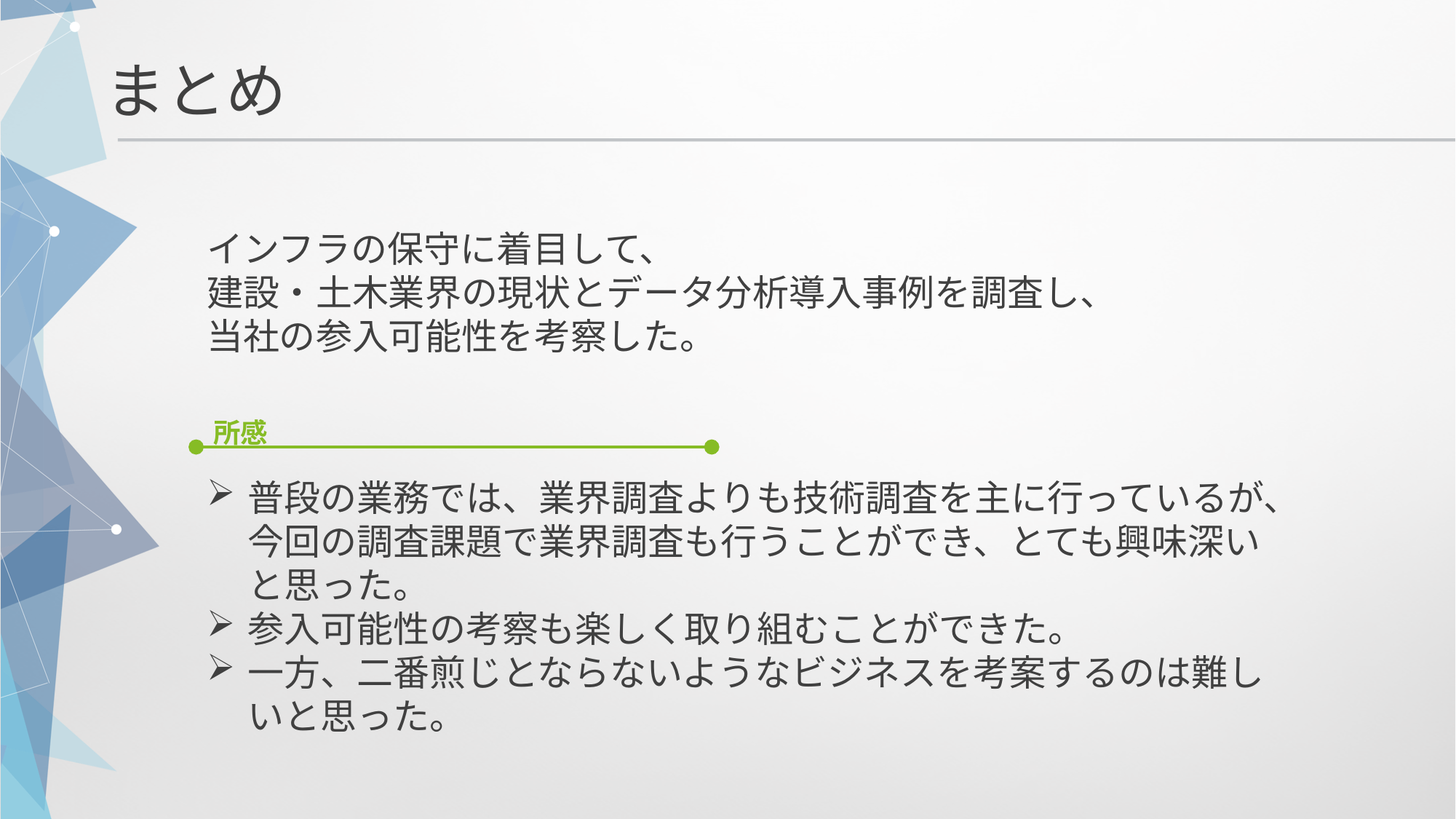

まとめ
インフラの保守に着目して、
建設・土木業界の現状とデータ分析導入事例を調査し、
当社の参入可能性を考察した。
所感
普段の業務では、業界調査よりも技術調査を主に行っているが、今回の調査課題で業界調査も行うことができ、とても興味深いと思った。
参入可能性の考察も楽しく取り組むことができた。
一方、二番煎じとならないようなビジネスを考案するのは難しいと思った。